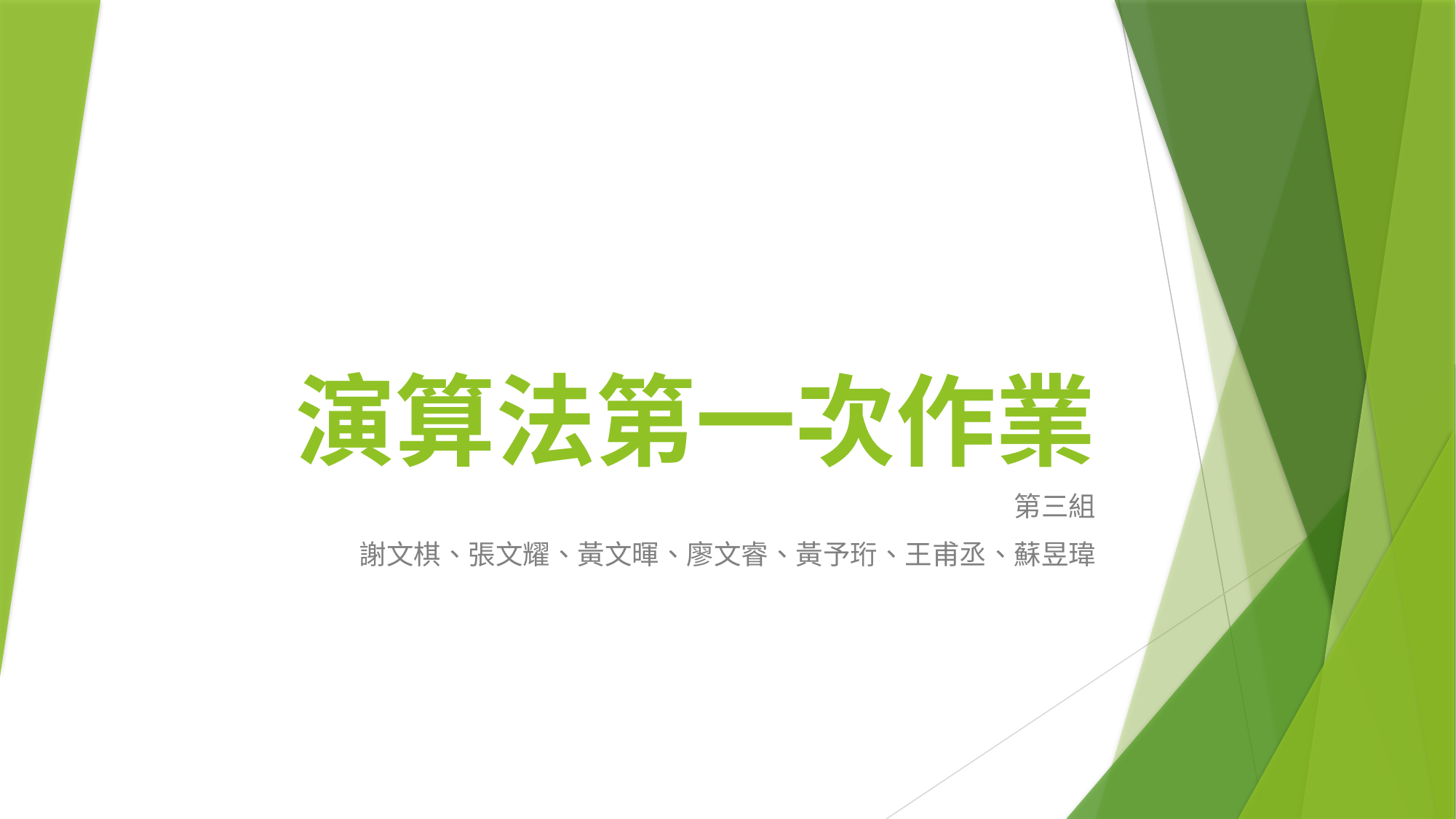

# 演算法第一次作業
第三組
謝文棋、張文耀、黃文暉、廖文睿、黃予珩、王甫丞、蘇昱瑋